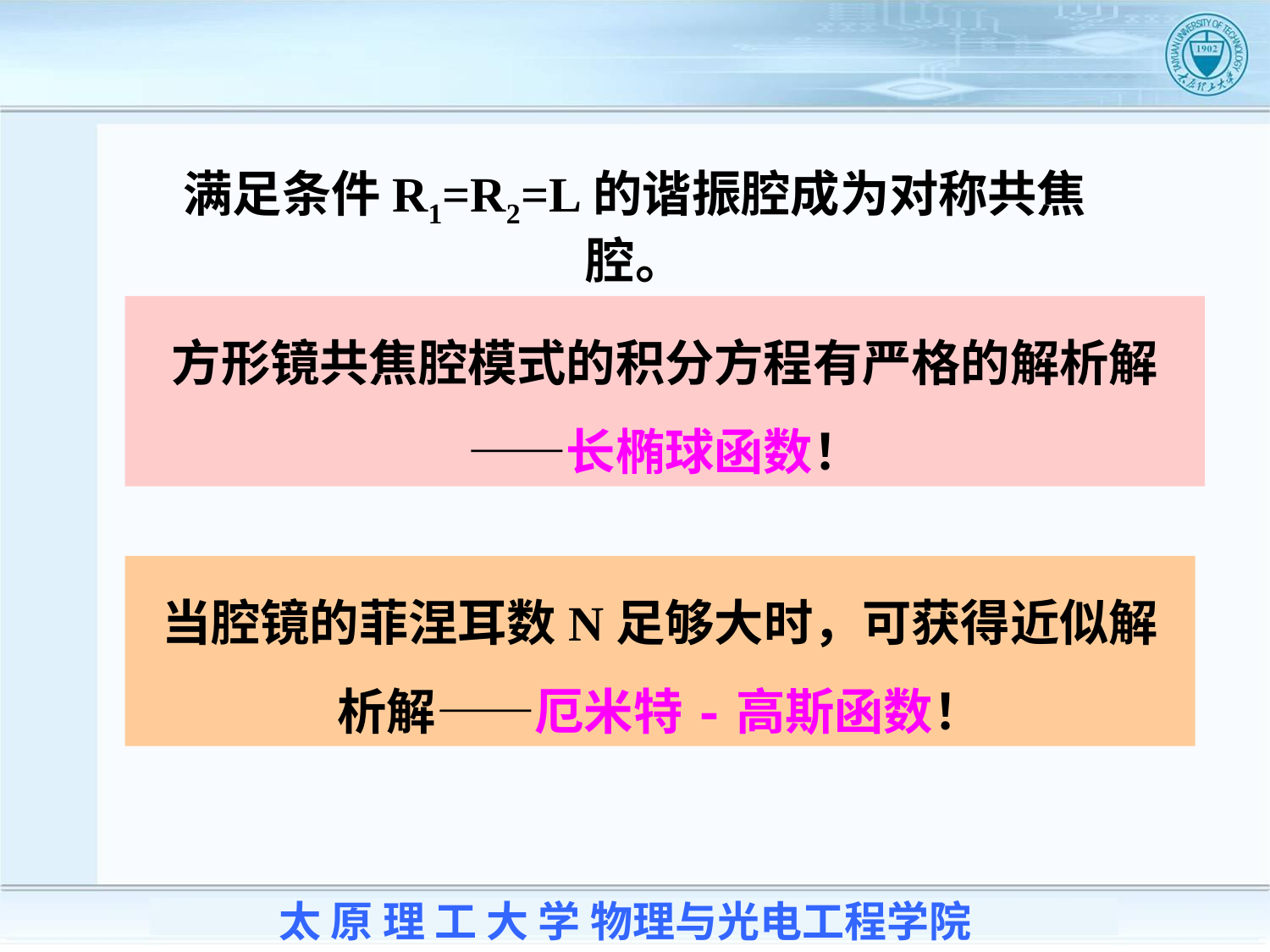

满足条件R1=R2=L的谐振腔成为对称共焦腔。
方形镜共焦腔模式的积分方程有严格的解析解——长椭球函数！
当腔镜的菲涅耳数N足够大时，可获得近似解析解——厄米特-高斯函数！